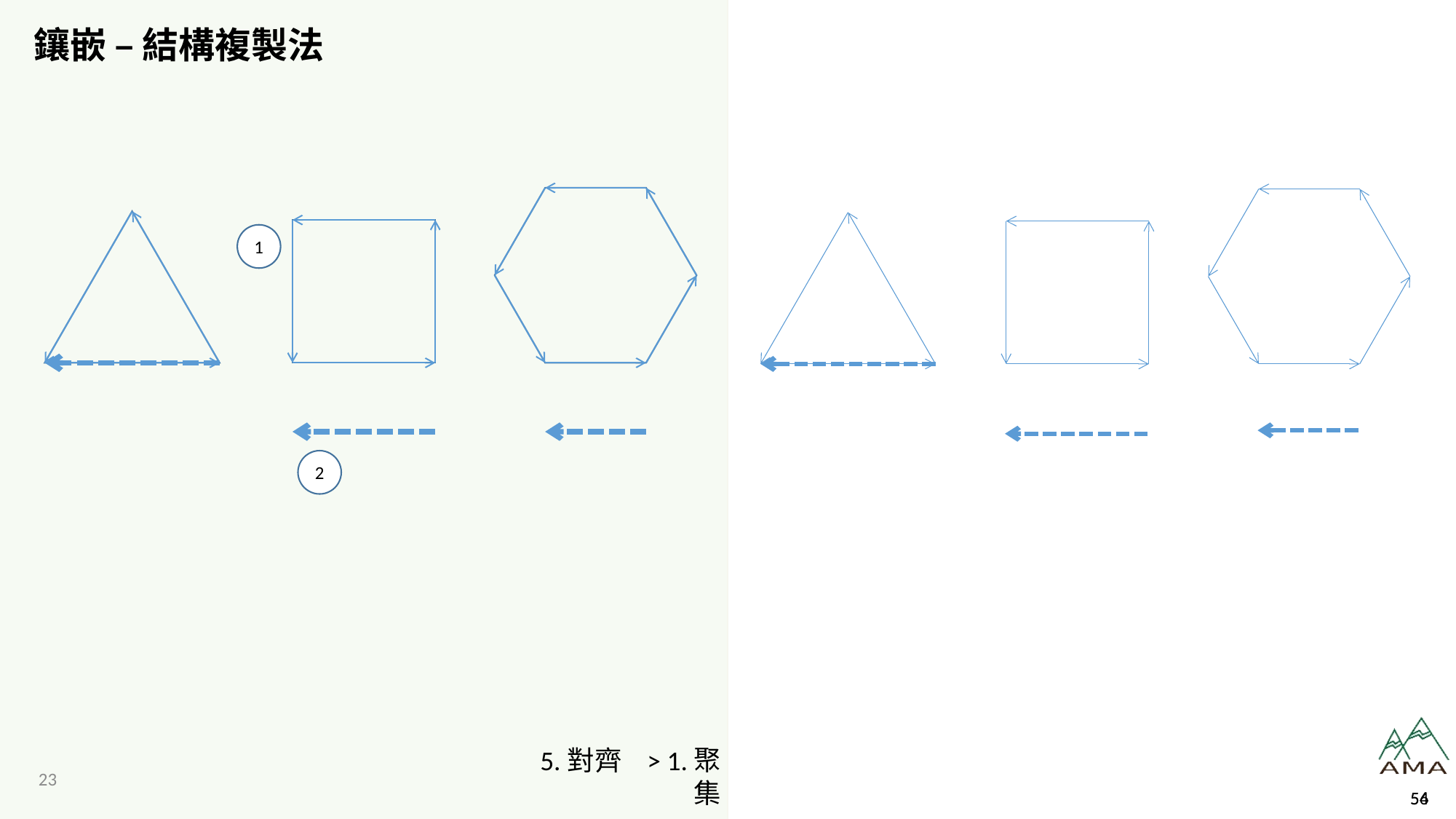

# 鑲嵌 – 結構複製法

1
2
5.對齊   > 1.聚集
54
56